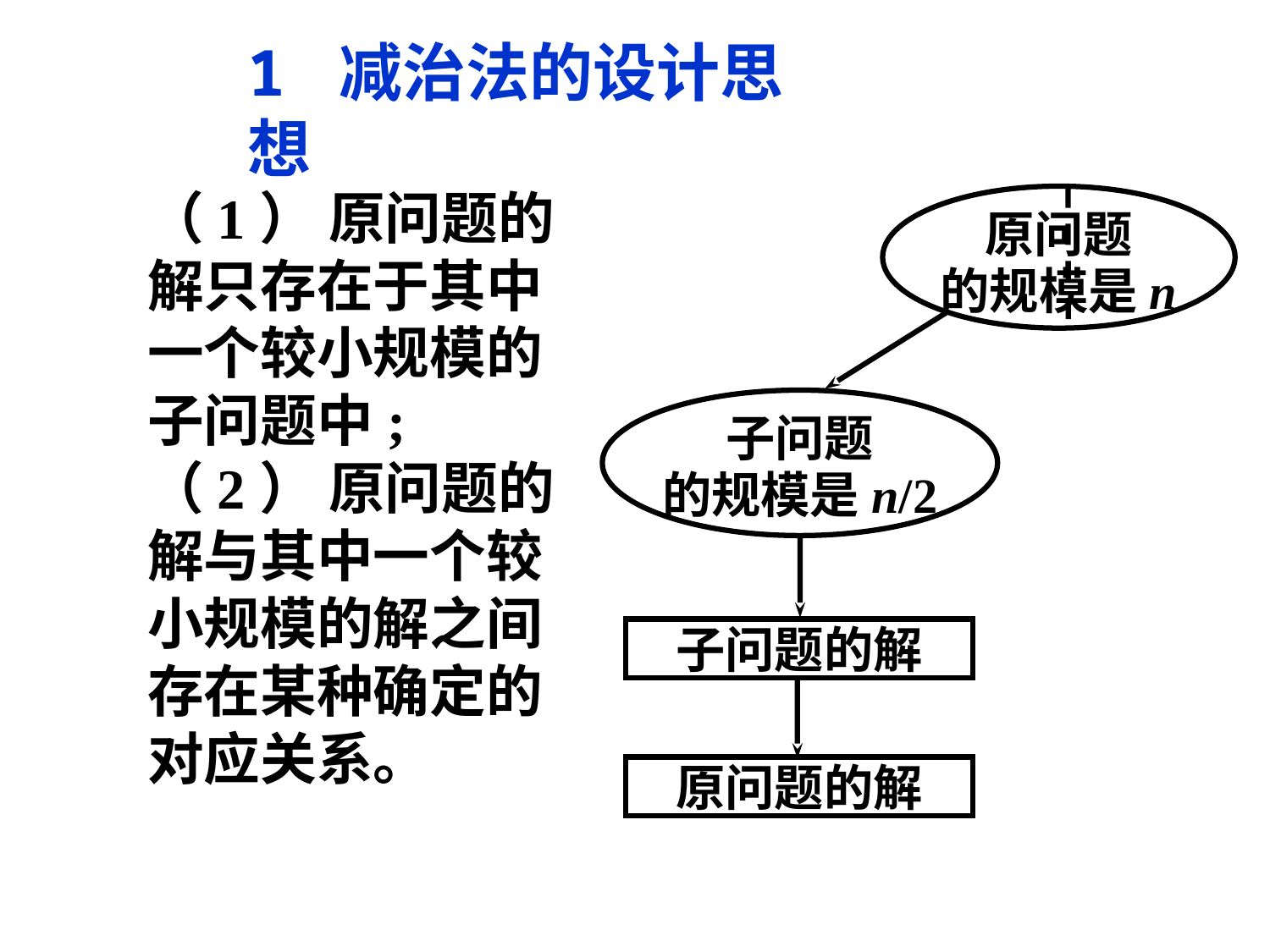

1 减治法的设计思想
（1） 原问题的解只存在于其中一个较小规模的子问题中;
（2） 原问题的解与其中一个较小规模的解之间存在某种确定的对应关系。
原问题
的规模是n

子问题
的规模是n/2

子问题的解

原问题的解